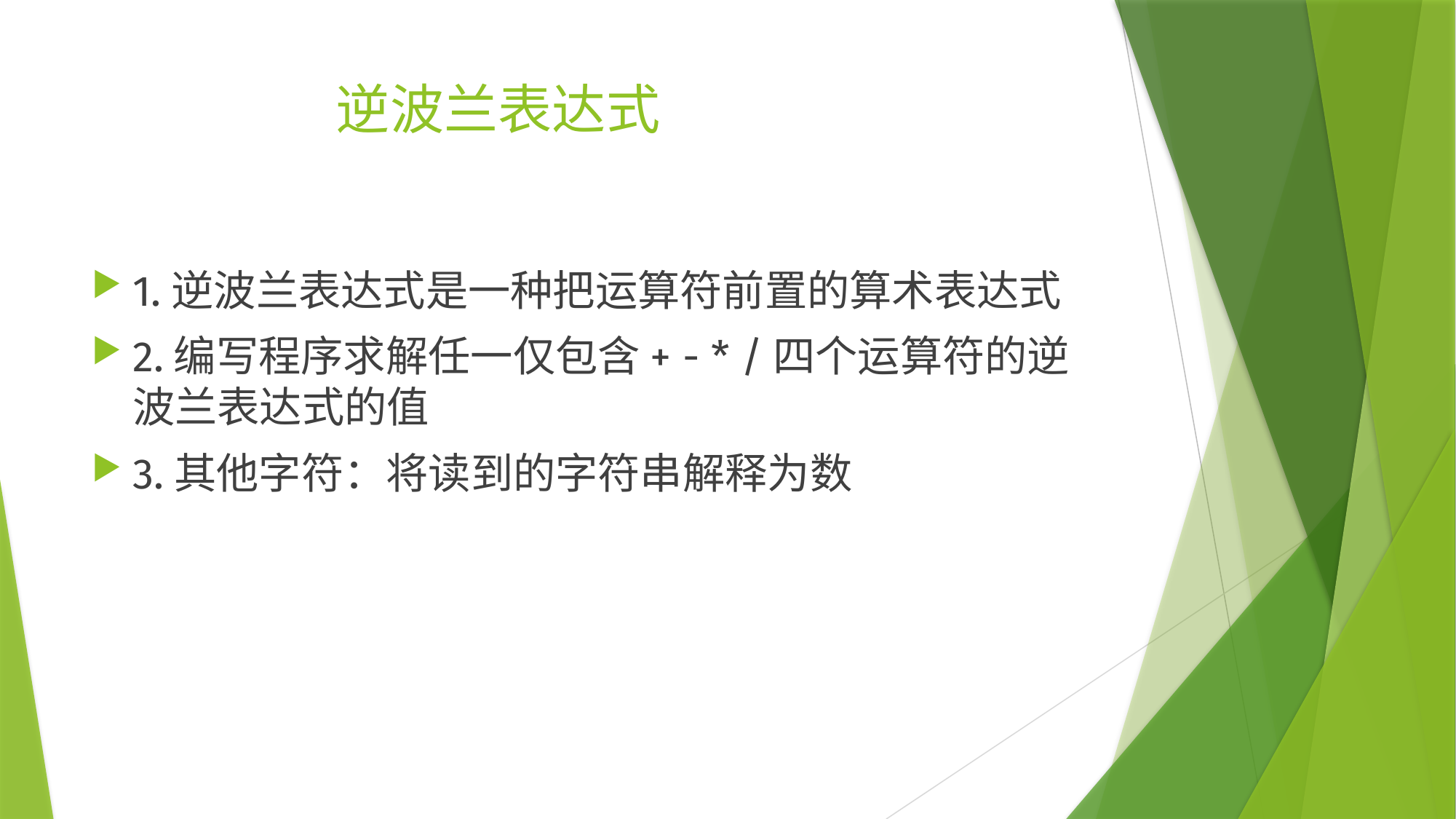

# 逆波兰表达式
1.逆波兰表达式是一种把运算符前置的算术表达式
2.编写程序求解任一仅包含+ - * /四个运算符的逆波兰表达式的值
3.其他字符：将读到的字符串解释为数